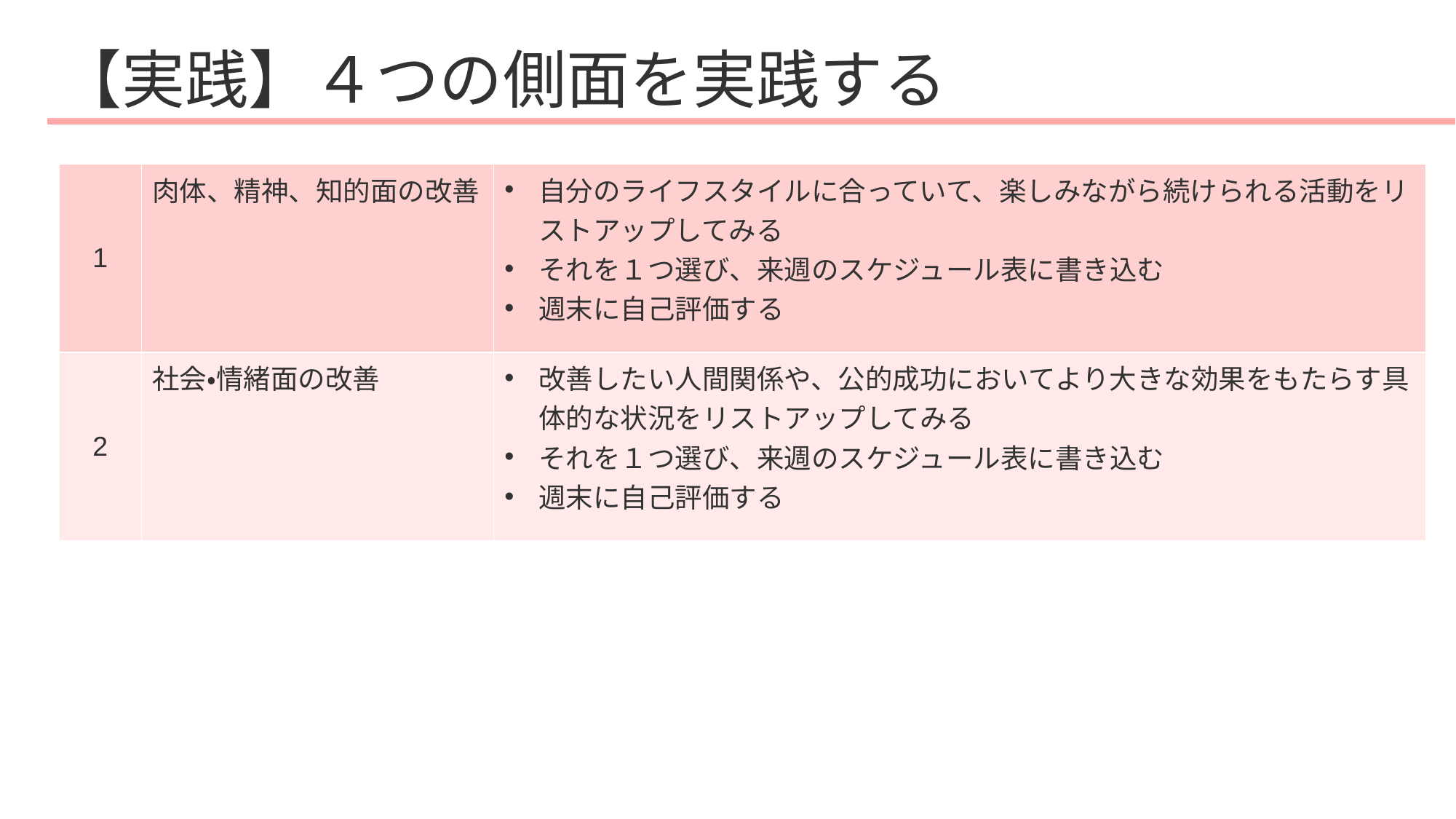

# 【実践】４つの側面を実践する
| 1 | 肉体、精神、知的面の改善 | 自分のライフスタイルに合っていて、楽しみながら続けられる活動をリストアップしてみる それを１つ選び、来週のスケジュール表に書き込む 週末に自己評価する |
| --- | --- | --- |
| 2 | 社会・情緒面の改善 | 改善したい人間関係や、公的成功においてより大きな効果をもたらす具体的な状況をリストアップしてみる それを１つ選び、来週のスケジュール表に書き込む 週末に自己評価する |
60